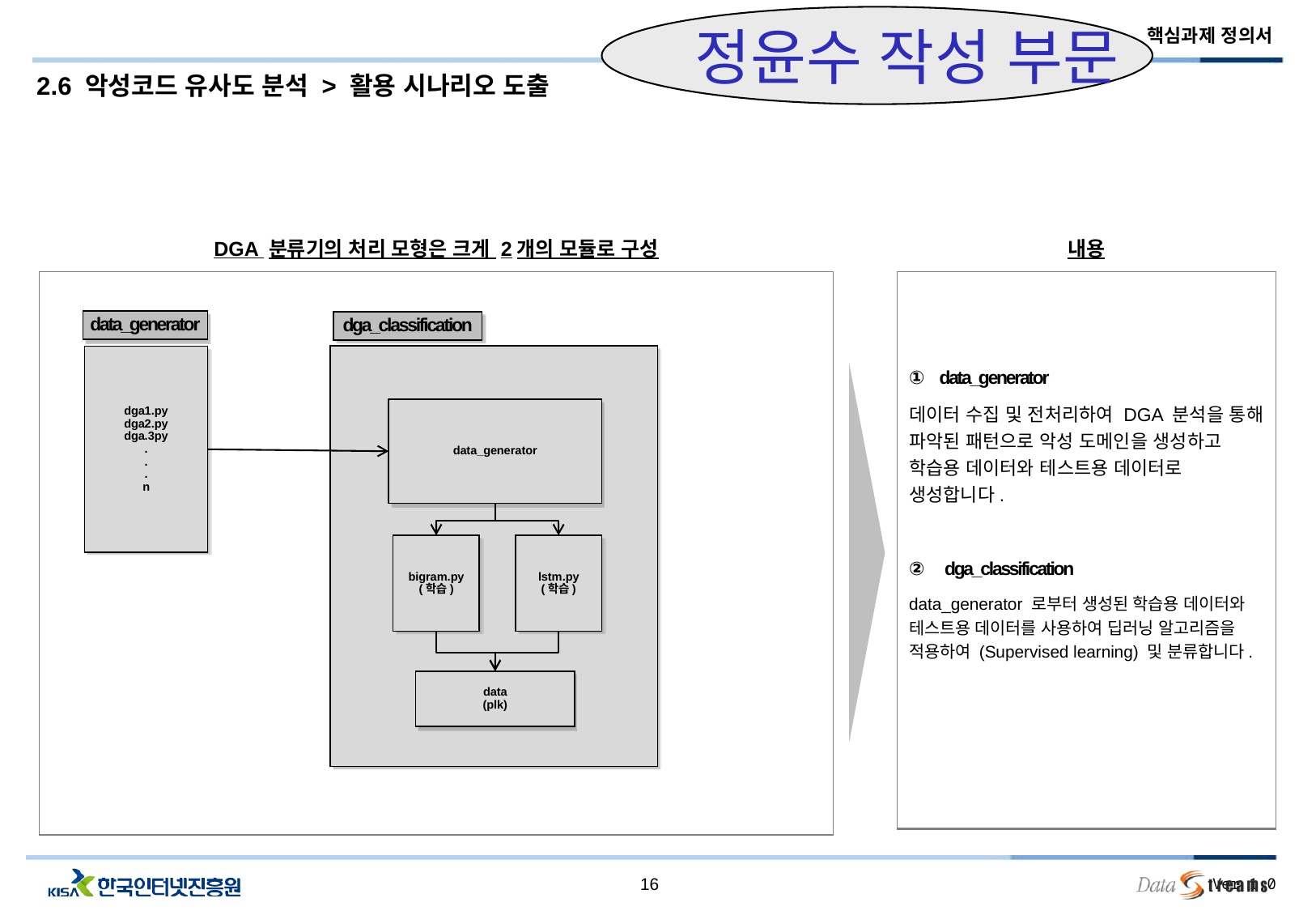

정윤수 작성 부문
2.6 악성코드 유사도 분석 > 활용 시나리오 도출

DGA 분류기의 처리 모형은 크게 2개의 모듈로 구성
내용
data_generator
데이터 수집 및 전처리하여 DGA 분석을 통해 파악된 패턴으로 악성 도메인을 생성하고 학습용 데이터와 테스트용 데이터로 생성합니다.

 dga_classification
data_generator 로부터 생성된 학습용 데이터와 테스트용 데이터를 사용하여 딥러닝 알고리즘을 적용하여 (Supervised learning) 및 분류합니다.

data_generator
dga_classification

dga1.py
dga2.py
dga.3py
.
.
.
n
data_generator

bigram.py
(학습)
lstm.py
(학습)
data
(plk)